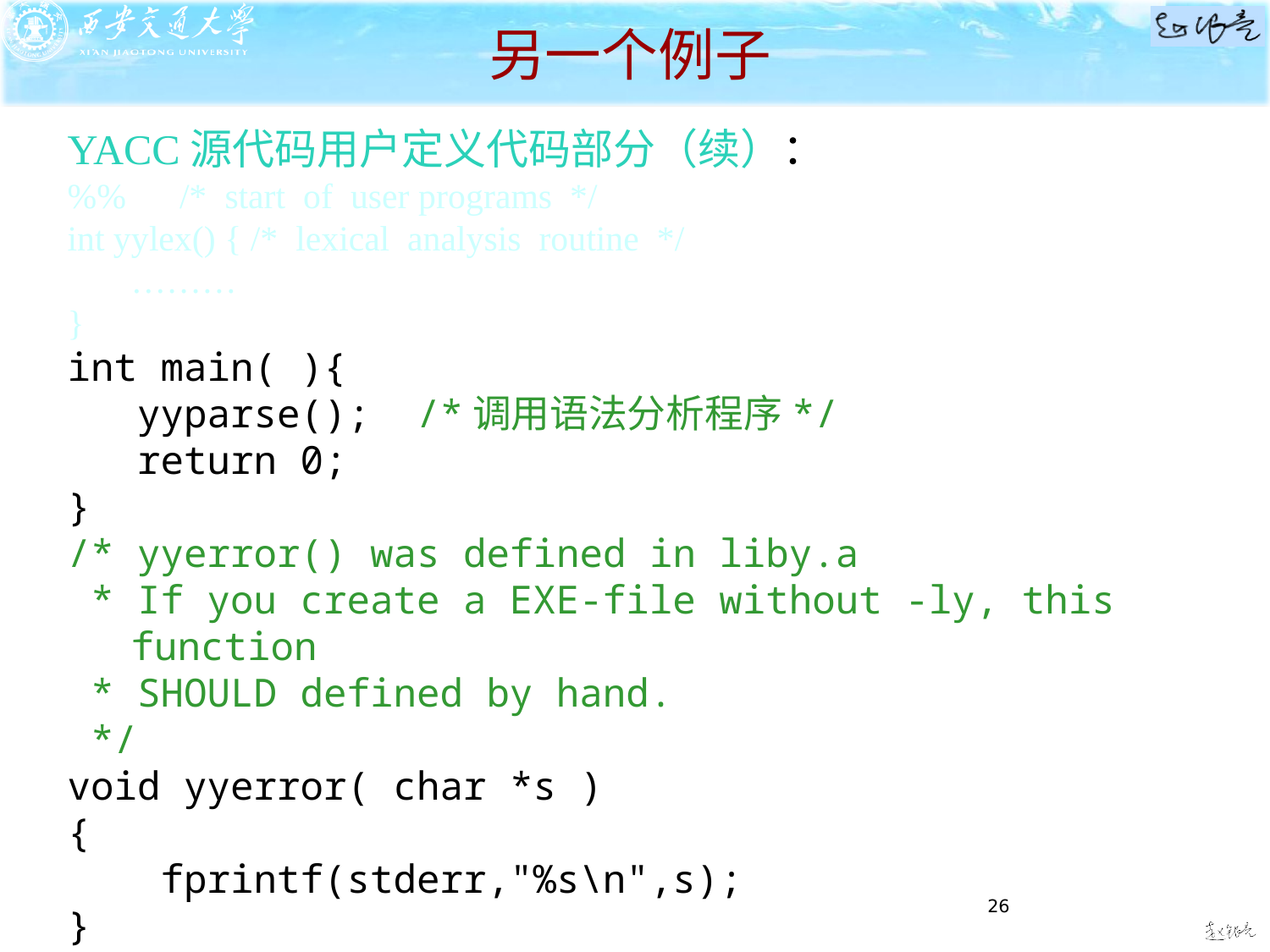

# 另一个例子
YACC源代码用户定义代码部分（续）：
%%      /*  start  of  user programs  */
int yylex() { /*  lexical  analysis  routine  */
	………
}
int main( ){
   yyparse();  /*调用语法分析程序*/
   return 0;
}
/* yyerror() was defined in liby.a
 * If you create a EXE-file without -ly, this function
 * SHOULD defined by hand.
 */
void yyerror( char *s )
{
    fprintf(stderr,"%s\n",s);
}
26